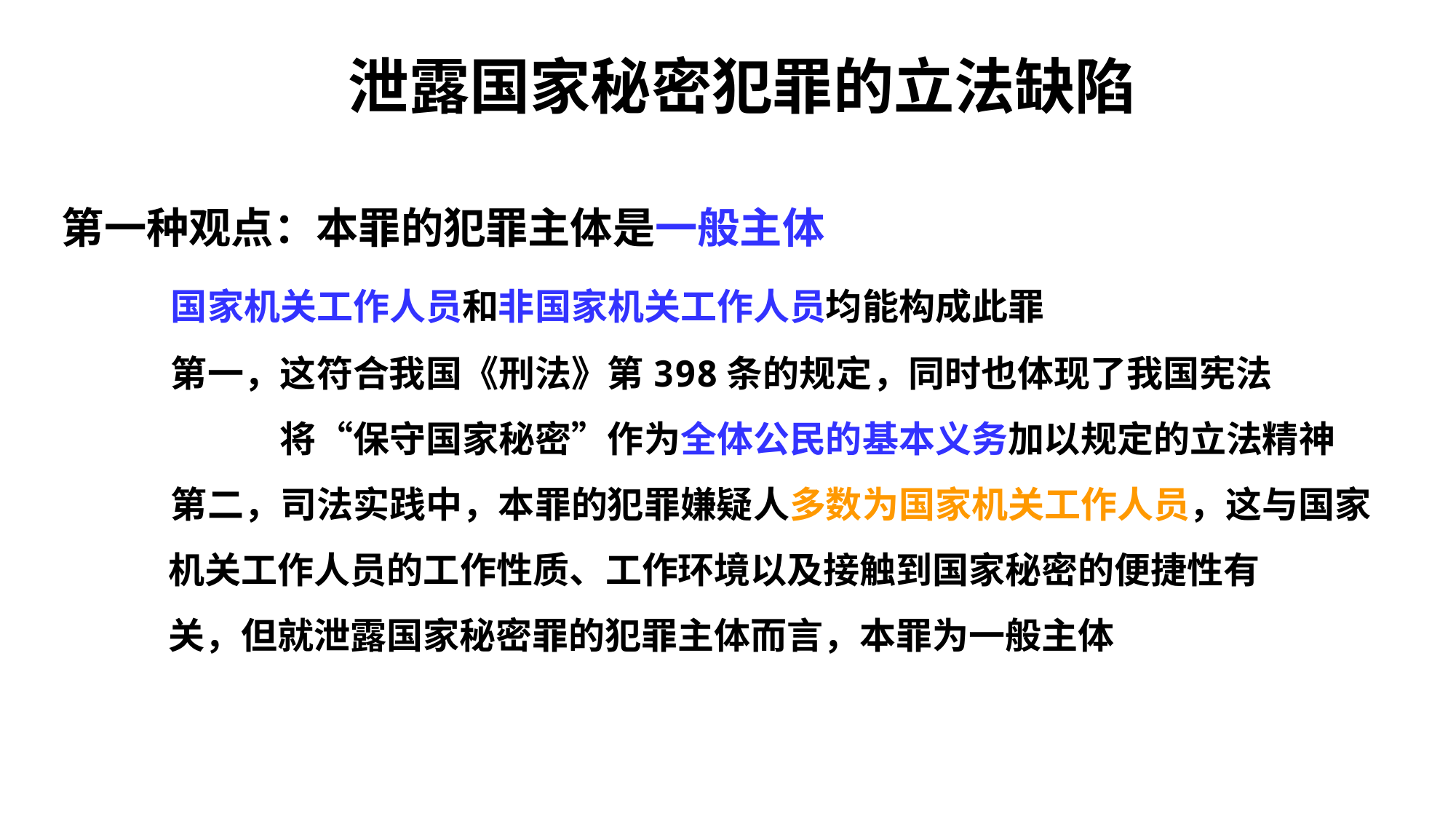

# 泄露国家秘密犯罪的立法缺陷
第一种观点：本罪的犯罪主体是一般主体
	国家机关工作人员和非国家机关工作人员均能构成此罪
	第一，这符合我国《刑法》第398条的规定，同时也体现了我国宪法
		将“保守国家秘密”作为全体公民的基本义务加以规定的立法精神
	第二，司法实践中，本罪的犯罪嫌疑人多数为国家机关工作人员，这与国家
            机关工作人员的工作性质、工作环境以及接触到国家秘密的便捷性有
            关，但就泄露国家秘密罪的犯罪主体而言，本罪为一般主体